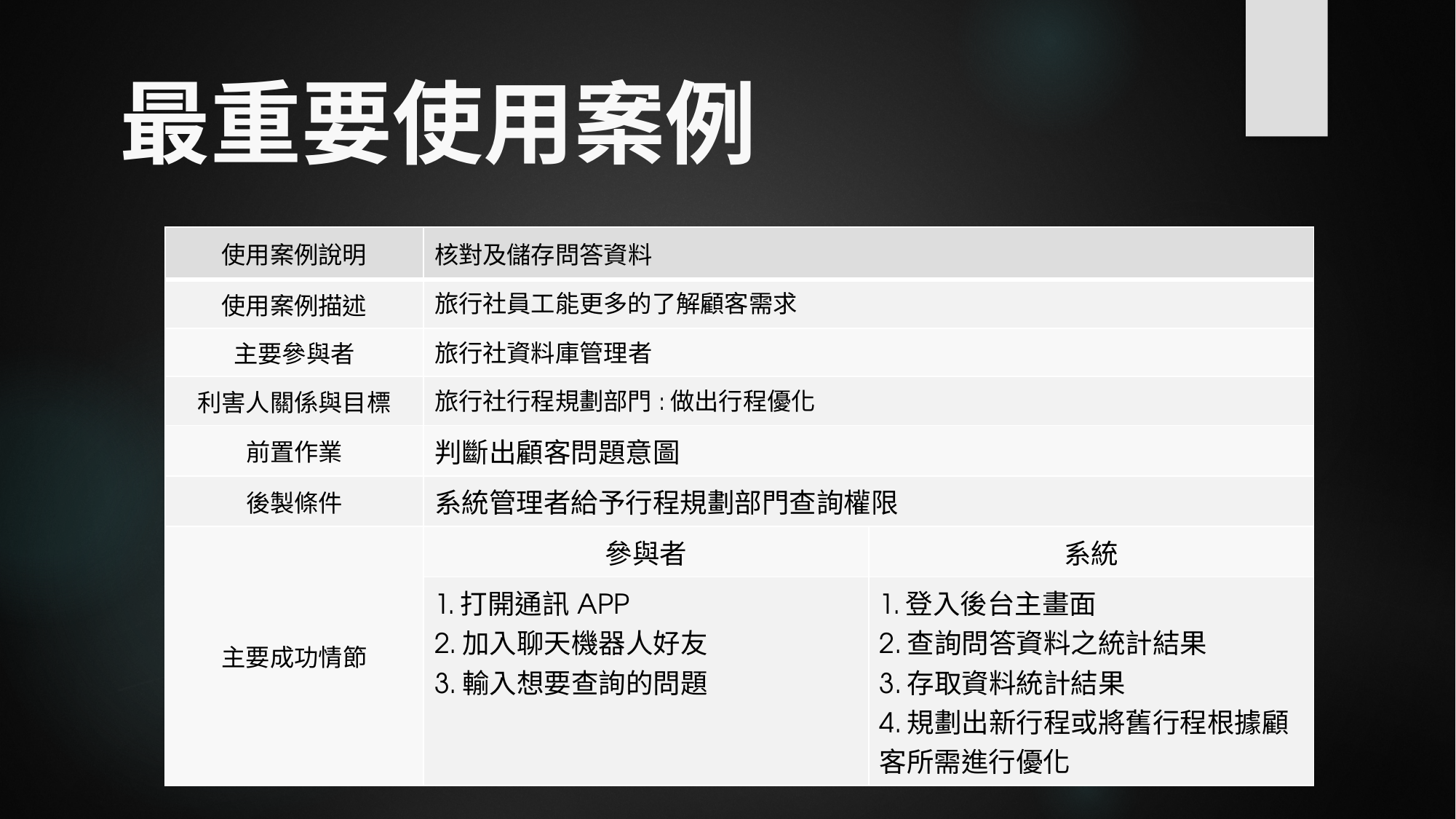

# 最重要使用案例
| 使用案例說明 | 核對及儲存問答資料 |  |
| --- | --- | --- |
| 使用案例描述 | 旅行社員工能更多的了解顧客需求 |  |
| 主要參與者 | 旅行社資料庫管理者 |  |
| 利害人關係與目標 | 旅行社行程規劃部門:做出行程優化 |  |
| 前置作業 | 判斷出顧客問題意圖 |  |
| 後製條件 | 系統管理者給予行程規劃部門查詢權限 |  |
| 主要成功情節 | 參與者 | 系統 |
|  | 1.打開通訊APP 2.加入聊天機器人好友 3.輸入想要查詢的問題 | 1.登入後台主畫面 2.查詢問答資料之統計結果 3.存取資料統計結果 4.規劃出新行程或將舊行程根據顧客所需進行優化 |